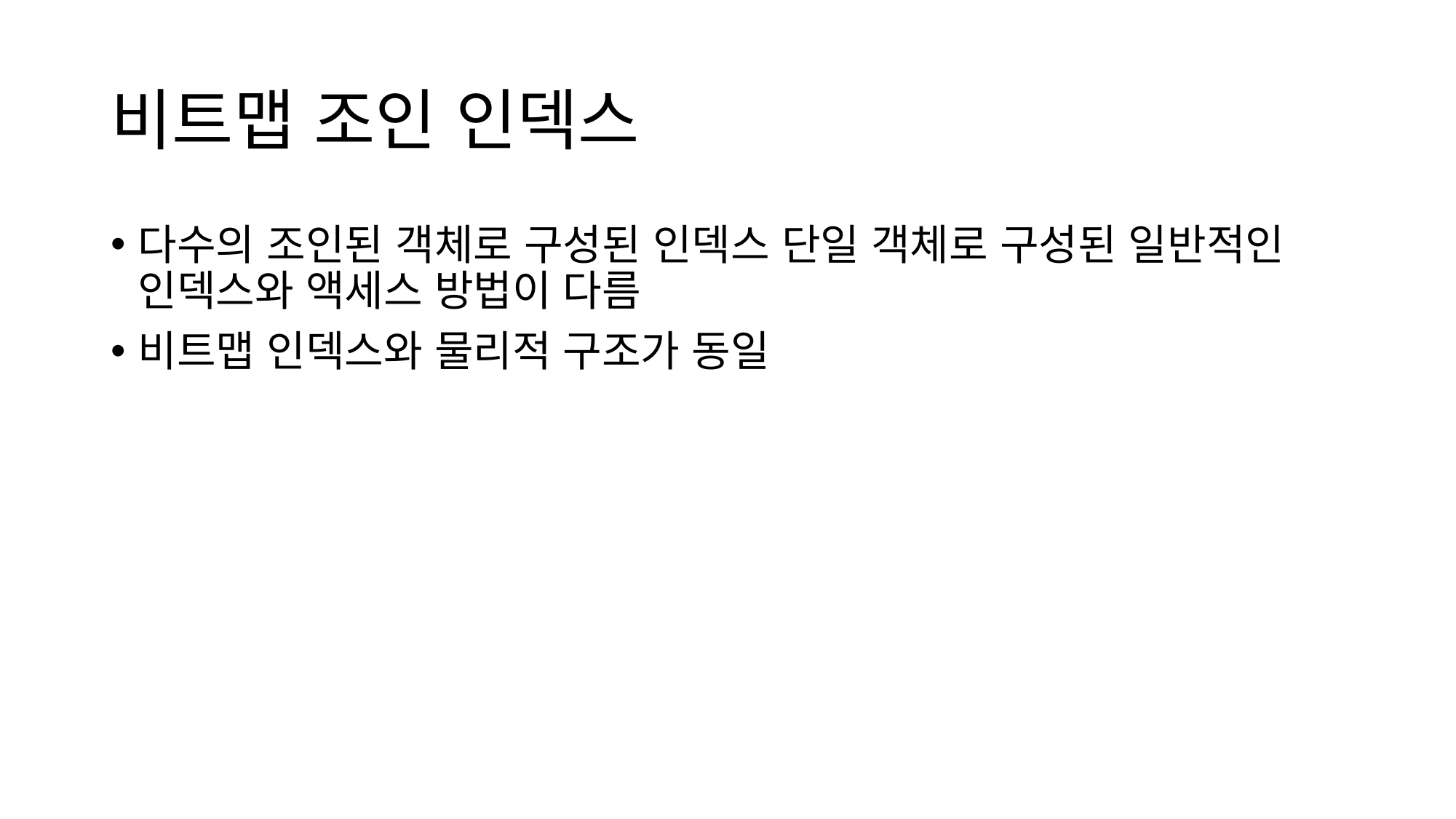

# 비트맵 조인 인덱스
다수의 조인된 객체로 구성된 인덱스 단일 객체로 구성된 일반적인 인덱스와 액세스 방법이 다름
비트맵 인덱스와 물리적 구조가 동일